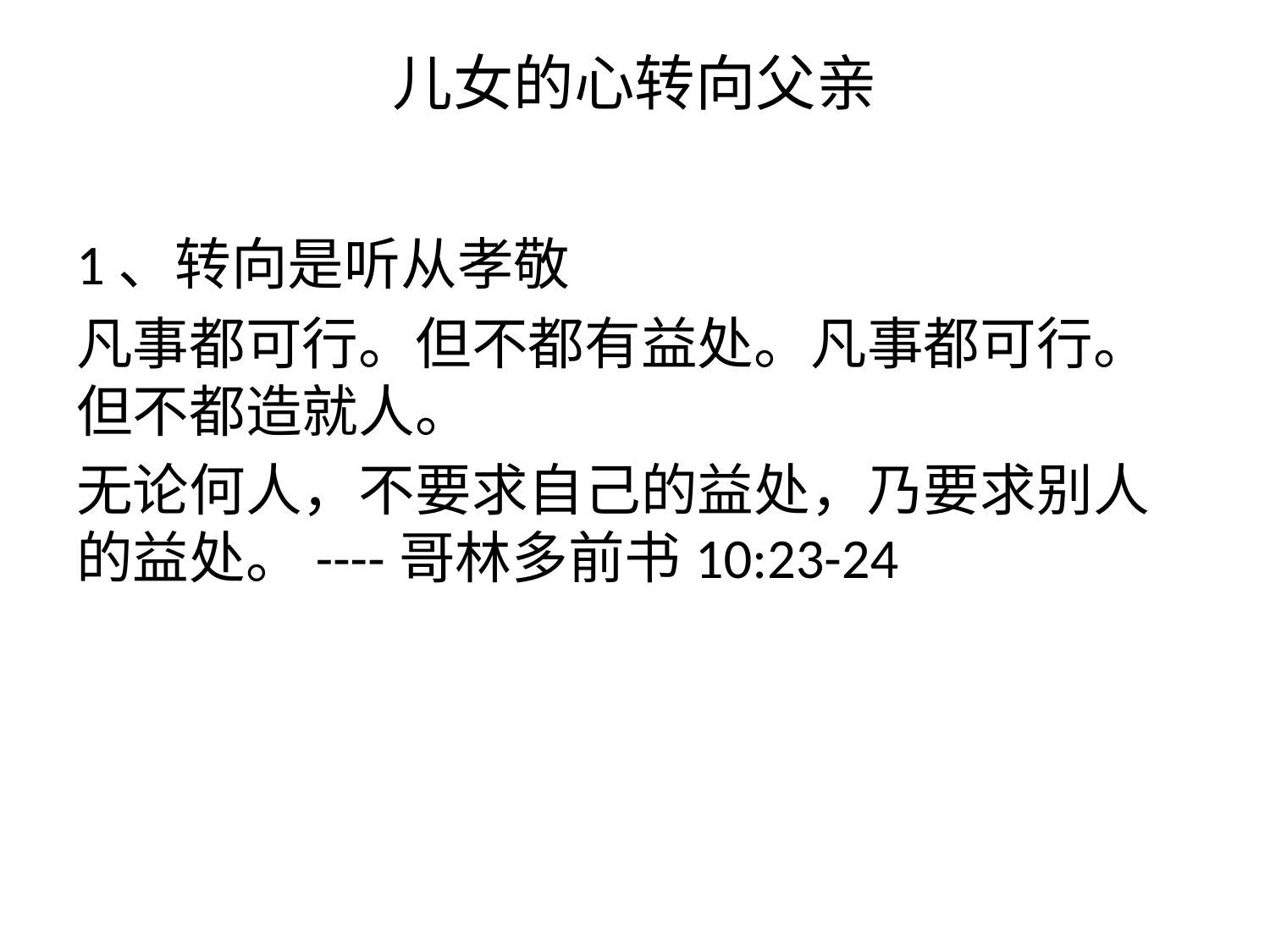

# 儿女的心转向父亲
1、转向是听从孝敬
凡事都可行。但不都有益处。凡事都可行。但不都造就人。
无论何人，不要求自己的益处，乃要求别人的益处。----哥林多前书10:23-24